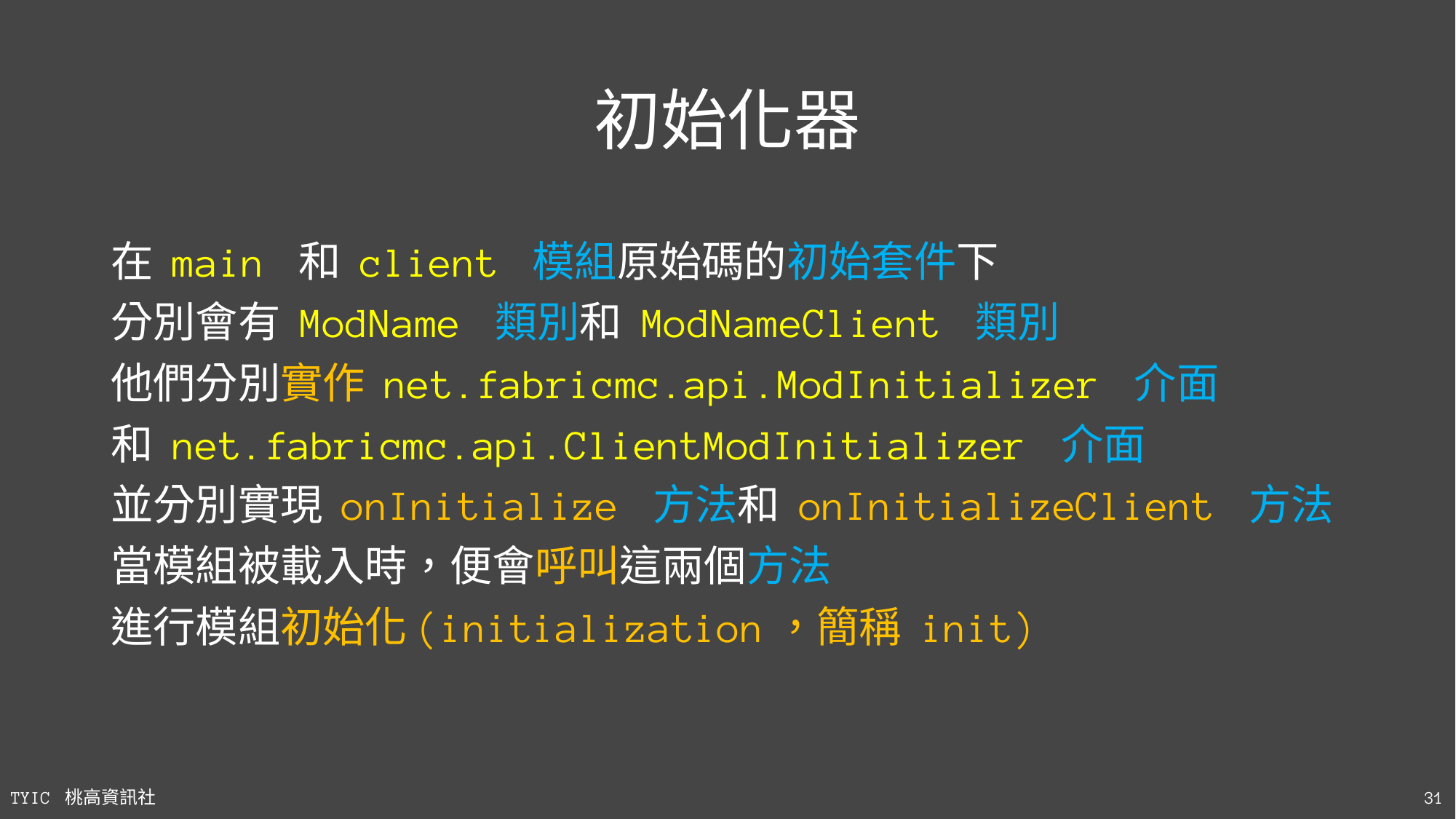

# 初始化器
在 main 和 client 模組原始碼的初始套件下
分別會有 ModName 類別和 ModNameClient 類別
他們分別實作 net.fabricmc.api.ModInitializer 介面
和 net.fabricmc.api.ClientModInitializer 介面
並分別實現 onInitialize 方法和 onInitializeClient 方法
當模組被載入時，便會呼叫這兩個方法
進行模組初始化(initialization，簡稱 init)